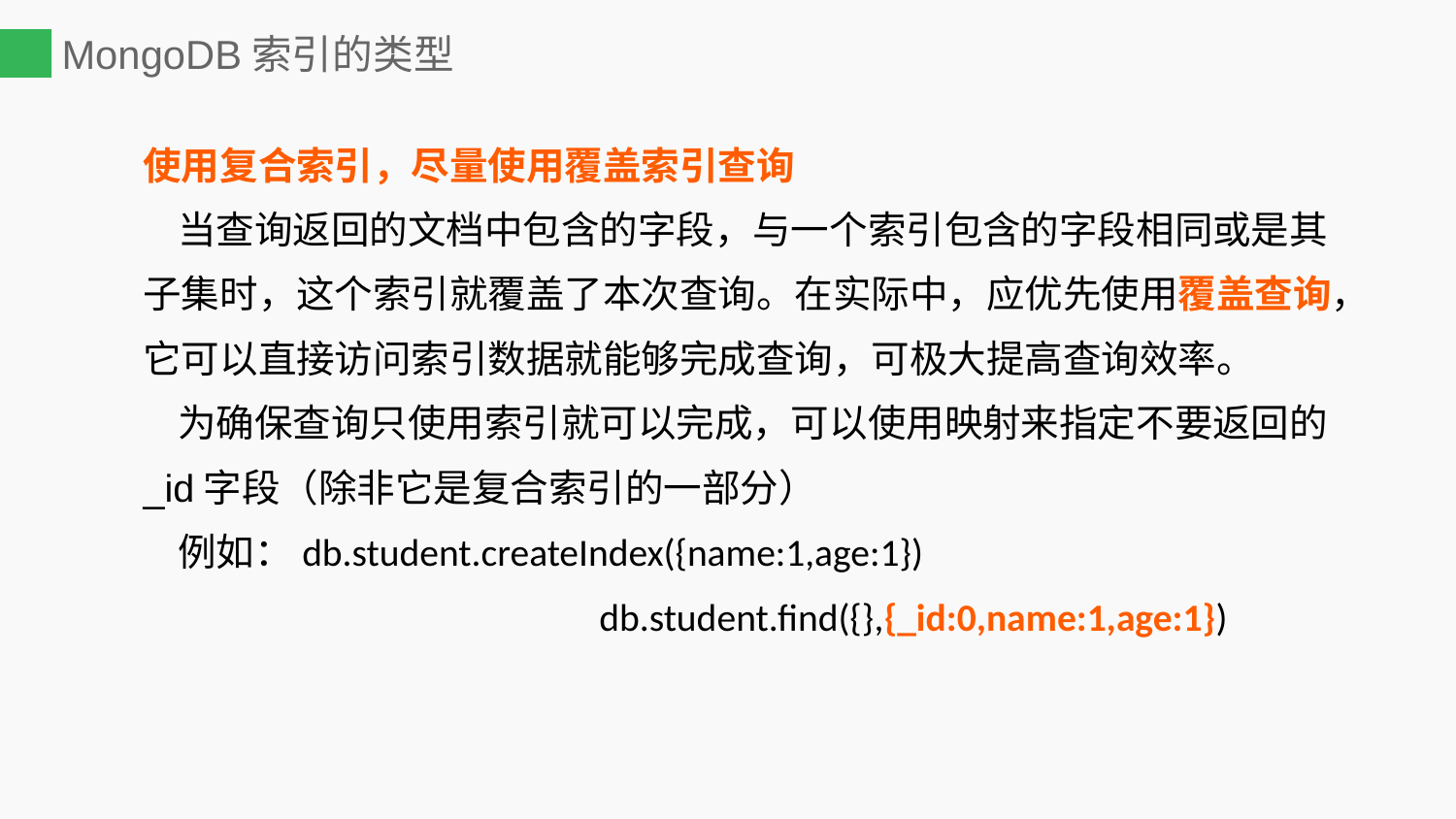

# MongoDB索引的类型
使用复合索引，尽量使用覆盖索引查询
   当查询返回的文档中包含的字段，与一个索引包含的字段相同或是其子集时，这个索引就覆盖了本次查询。在实际中，应优先使用覆盖查询，它可以直接访问索引数据就能够完成查询，可极大提高查询效率。
   为确保查询只使用索引就可以完成，可以使用映射来指定不要返回的_id字段（除非它是复合索引的一部分）
   例如：db.student.createIndex({name:1,age:1})
			  db.student.find({},{_id:0,name:1,age:1})